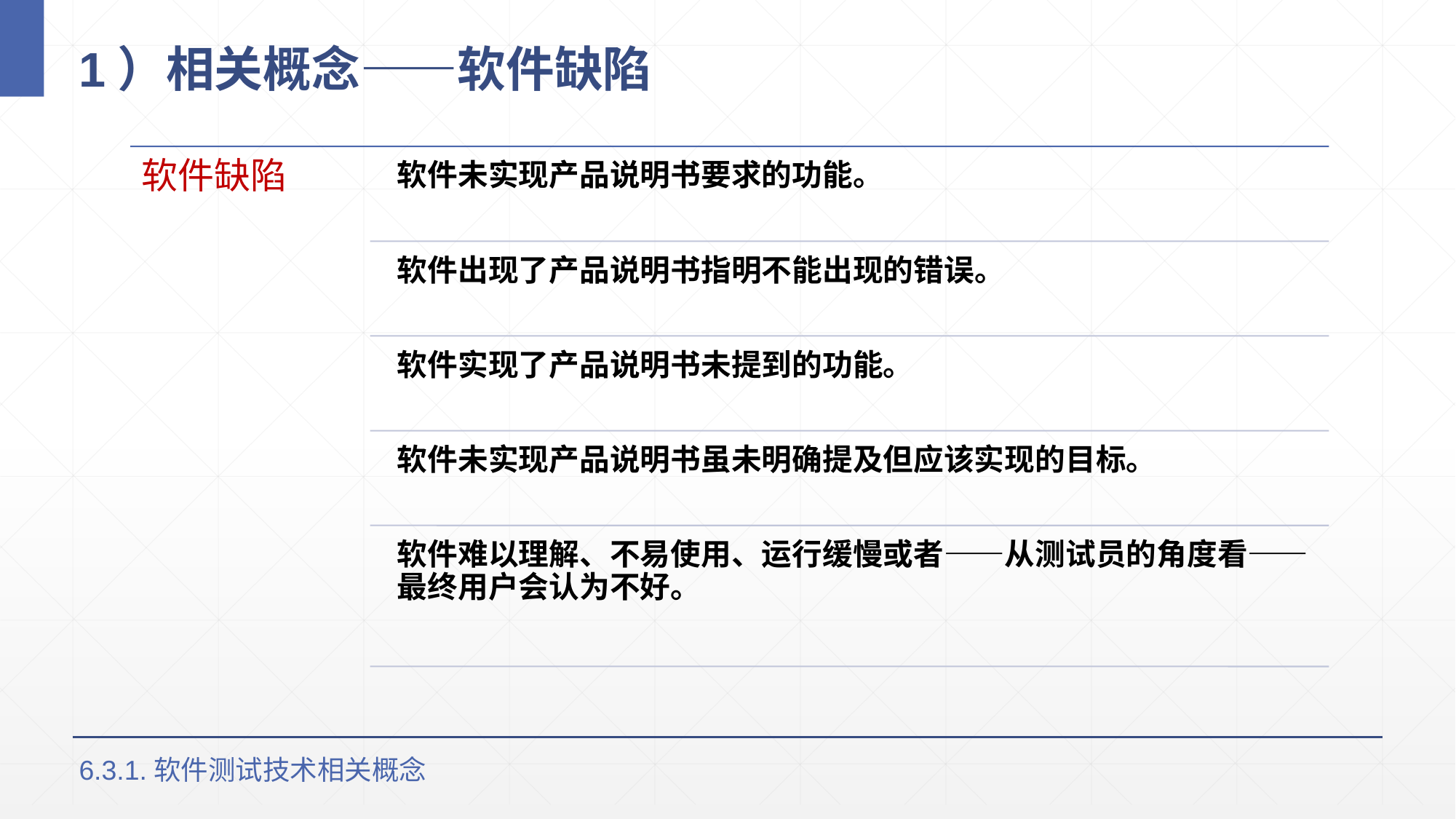

# 1）相关概念——软件缺陷
软件缺陷
软件未实现产品说明书要求的功能。
软件出现了产品说明书指明不能出现的错误。
软件实现了产品说明书未提到的功能。
软件未实现产品说明书虽未明确提及但应该实现的目标。
软件难以理解、不易使用、运行缓慢或者——从测试员的角度看——最终用户会认为不好。
6.3.1.软件测试技术相关概念